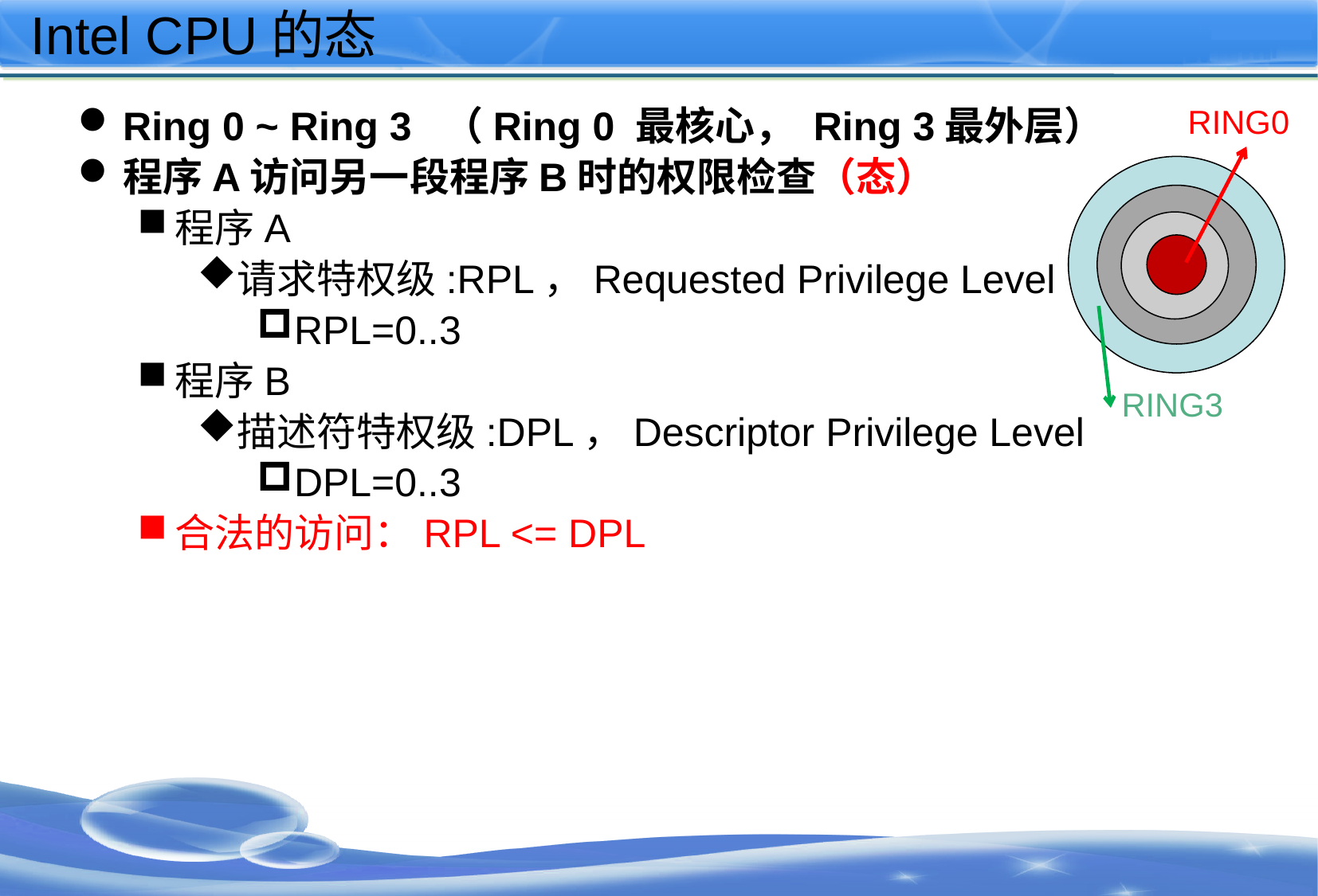

# Intel CPU的态
RING0
Ring 0 ~ Ring 3  （Ring 0 最核心， Ring 3最外层）
程序A访问另一段程序B时的权限检查（态）
程序A
请求特权级:RPL，Requested Privilege Level
RPL=0..3
程序B
描述符特权级:DPL，Descriptor Privilege Level
DPL=0..3
合法的访问：RPL <= DPL

RING3